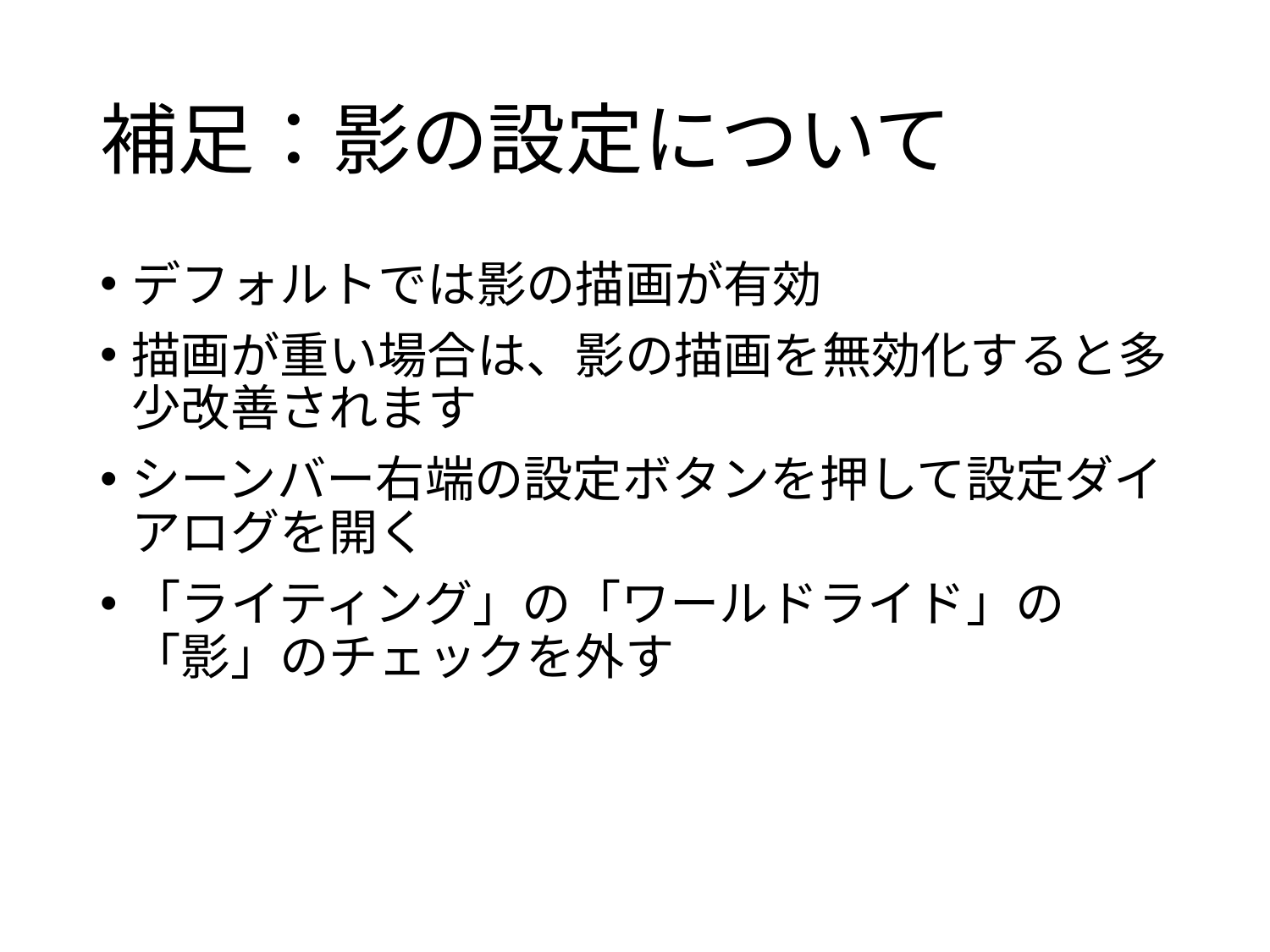

# 補足：影の設定について
デフォルトでは影の描画が有効
描画が重い場合は、影の描画を無効化すると多少改善されます
シーンバー右端の設定ボタンを押して設定ダイアログを開く
「ライティング」の「ワールドライド」の「影」のチェックを外す